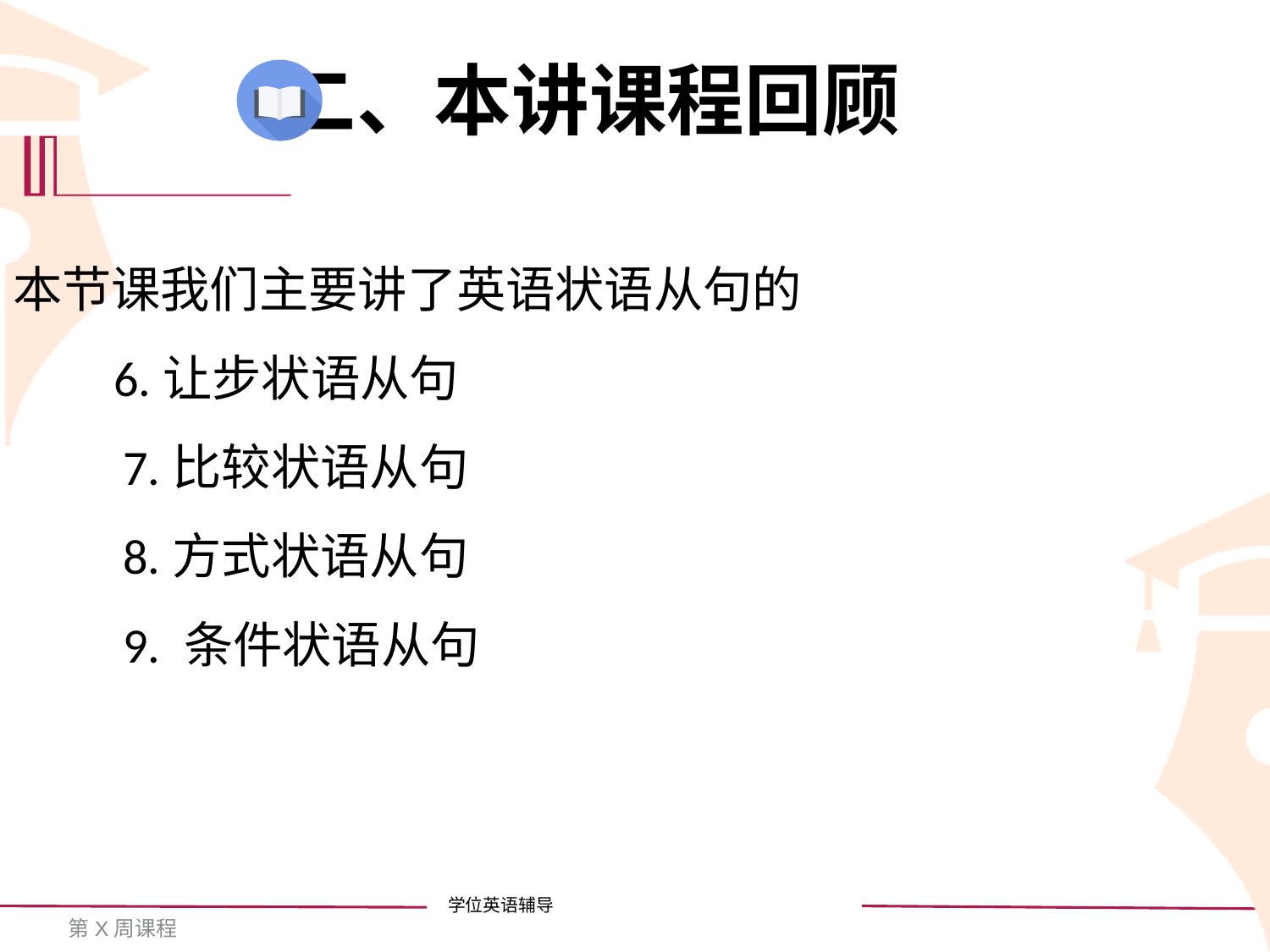

二、本讲课程回顾

本节课我们主要讲了英语状语从句的
         6.让步状语从句
　　7.比较状语从句
　　8.方式状语从句
　　9. 条件状语从句